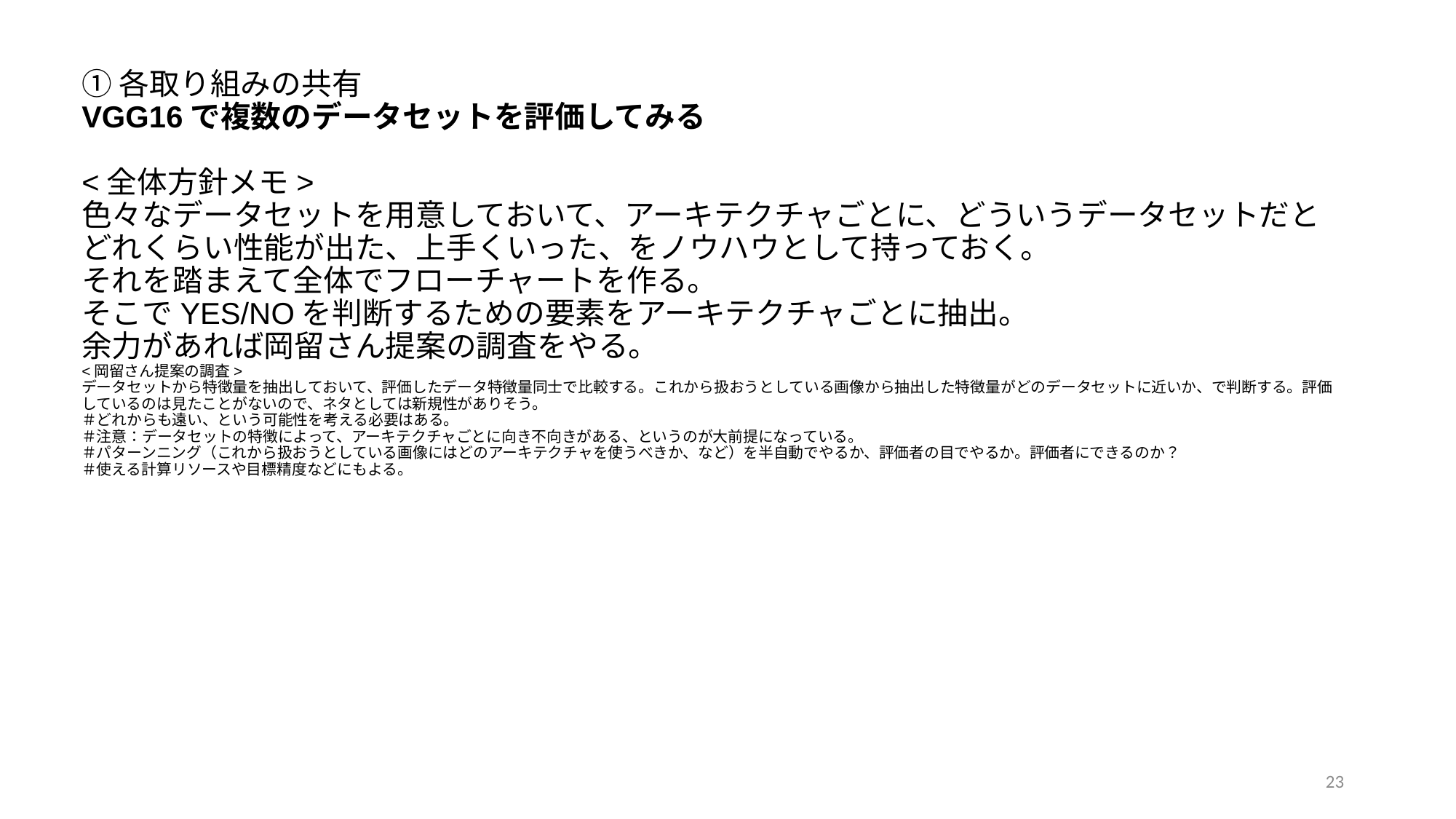

# ①各取り組みの共有 VGG16で複数のデータセットを評価してみる <全体方針メモ> 色々なデータセットを用意しておいて、アーキテクチャごとに、どういうデータセットだとどれくらい性能が出た、上手くいった、をノウハウとして持っておく。 それを踏まえて全体でフローチャートを作る。 そこでYES/NOを判断するための要素をアーキテクチャごとに抽出。 余力があれば岡留さん提案の調査をやる。 <岡留さん提案の調査> データセットから特徴量を抽出しておいて、評価したデータ特徴量同士で比較する。これから扱おうとしている画像から抽出した特徴量がどのデータセットに近いか、で判断する。評価しているのは見たことがないので、ネタとしては新規性がありそう。 ＃どれからも遠い、という可能性を考える必要はある。 ＃注意：データセットの特徴によって、アーキテクチャごとに向き不向きがある、というのが大前提になっている。 ＃パターンニング（これから扱おうとしている画像にはどのアーキテクチャを使うべきか、など）を半自動でやるか、評価者の目でやるか。評価者にできるのか？ ＃使える計算リソースや目標精度などにもよる。
23